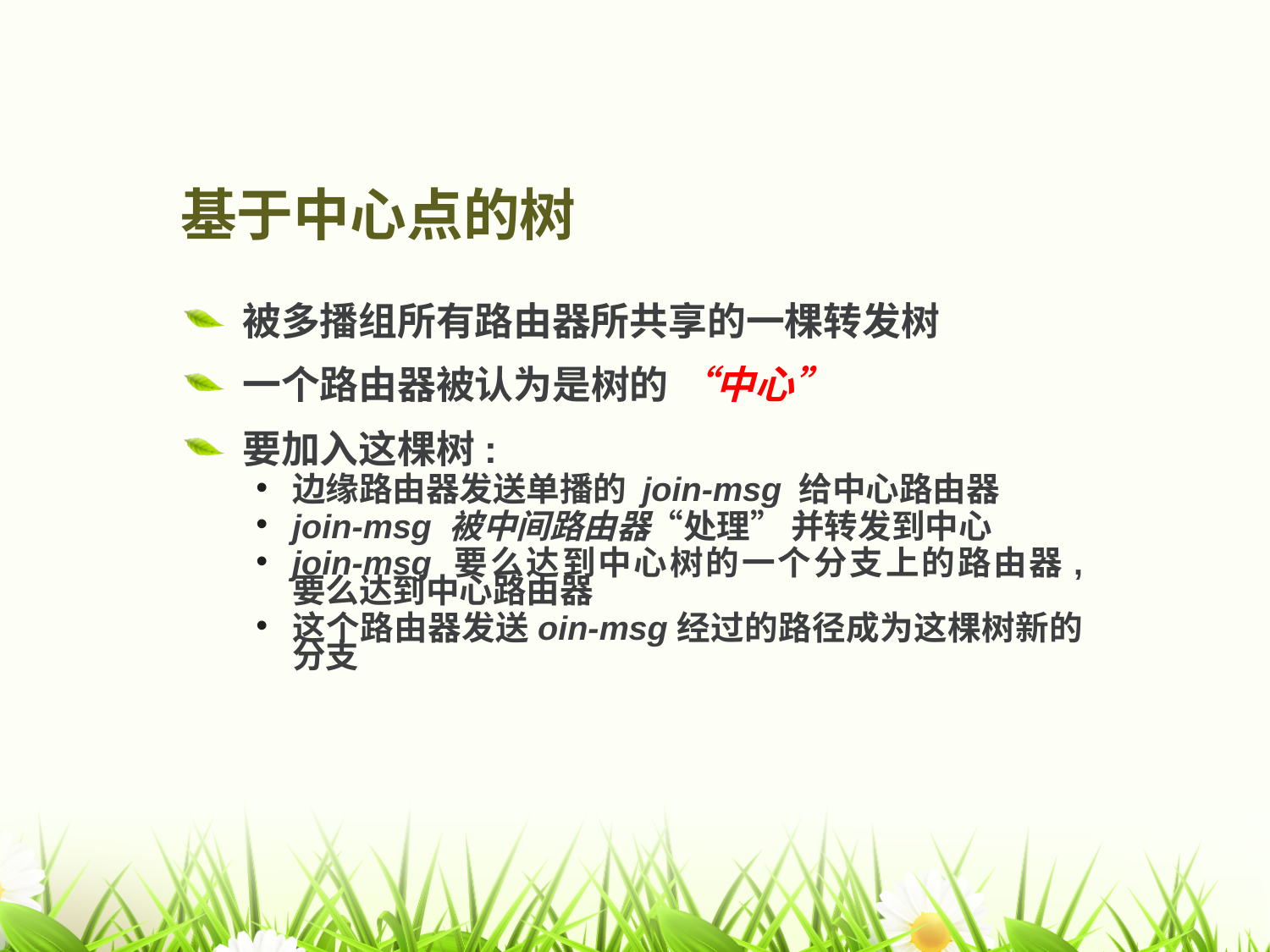

# 基于中心点的树
被多播组所有路由器所共享的一棵转发树
一个路由器被认为是树的 “中心”
要加入这棵树:
边缘路由器发送单播的 join-msg 给中心路由器
join-msg 被中间路由器“处理” 并转发到中心
join-msg 要么达到中心树的一个分支上的路由器, 要么达到中心路由器
这个路由器发送oin-msg经过的路径成为这棵树新的分支